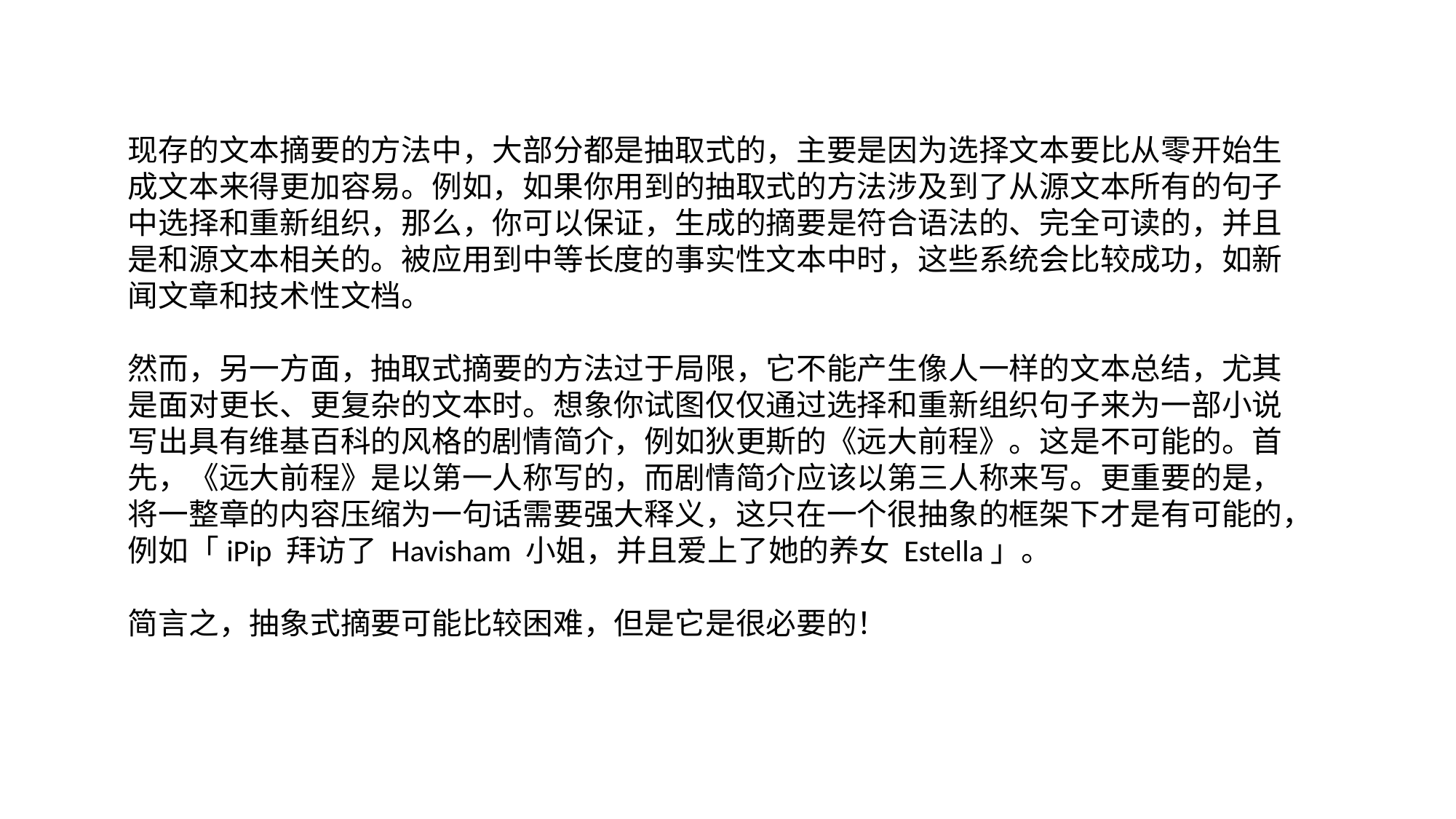

现存的文本摘要的方法中，大部分都是抽取式的，主要是因为选择文本要比从零开始生成文本来得更加容易。例如，如果你用到的抽取式的方法涉及到了从源文本所有的句子中选择和重新组织，那么，你可以保证，生成的摘要是符合语法的、完全可读的，并且是和源文本相关的。被应用到中等长度的事实性文本中时，这些系统会比较成功，如新闻文章和技术性文档。

然而，另一方面，抽取式摘要的方法过于局限，它不能产生像人一样的文本总结，尤其是面对更长、更复杂的文本时。想象你试图仅仅通过选择和重新组织句子来为一部小说写出具有维基百科的风格的剧情简介，例如狄更斯的《远大前程》。这是不可能的。首先，《远大前程》是以第一人称写的，而剧情简介应该以第三人称来写。更重要的是，将一整章的内容压缩为一句话需要强大释义，这只在一个很抽象的框架下才是有可能的，例如「iPip 拜访了 Havisham 小姐，并且爱上了她的养女 Estella」。

简言之，抽象式摘要可能比较困难，但是它是很必要的！